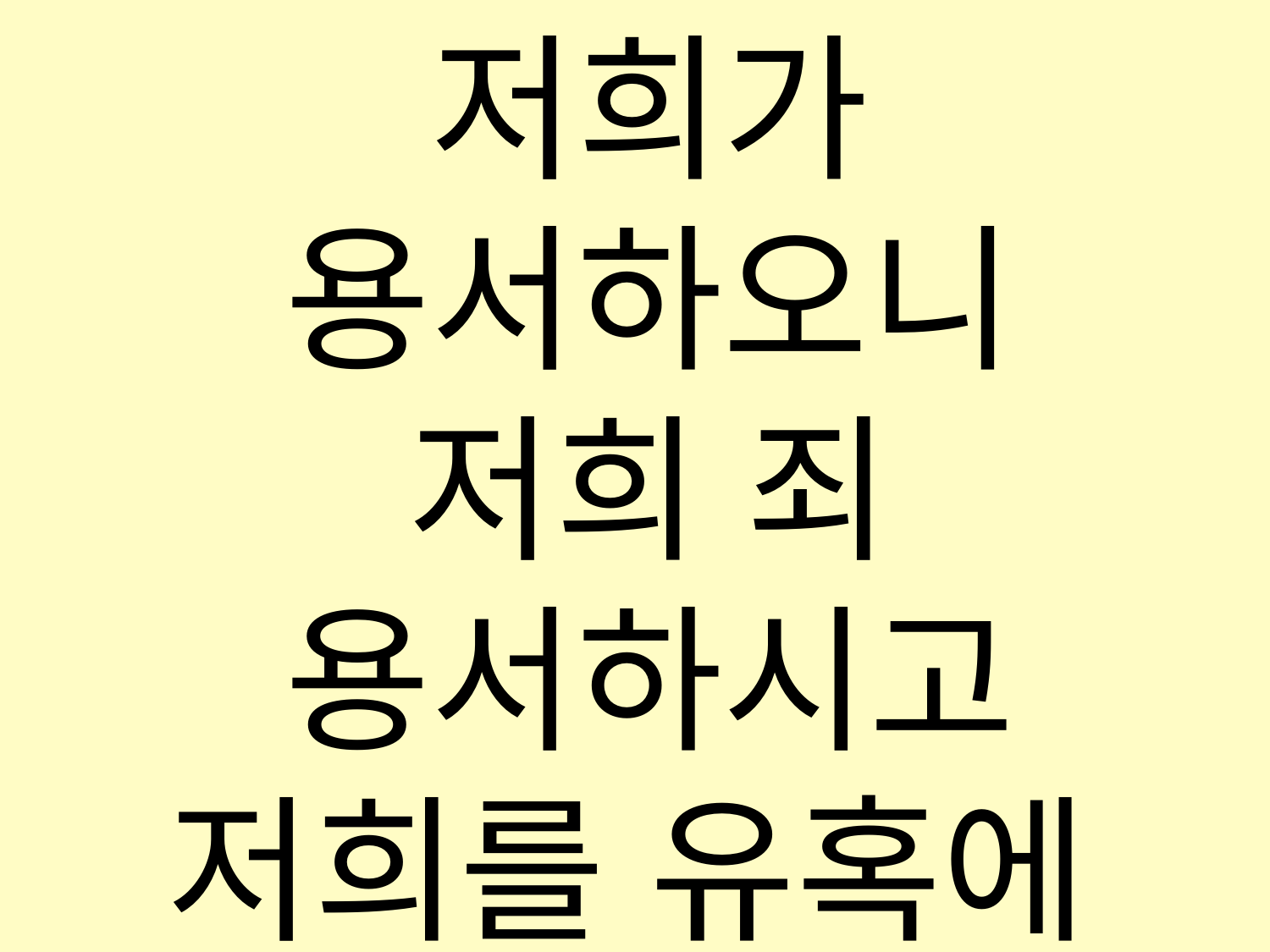

저희가 용서하오니
저희 죄 용서하시고
저희를 유혹에
빠지지 않게 하시고
악에서 구하소서